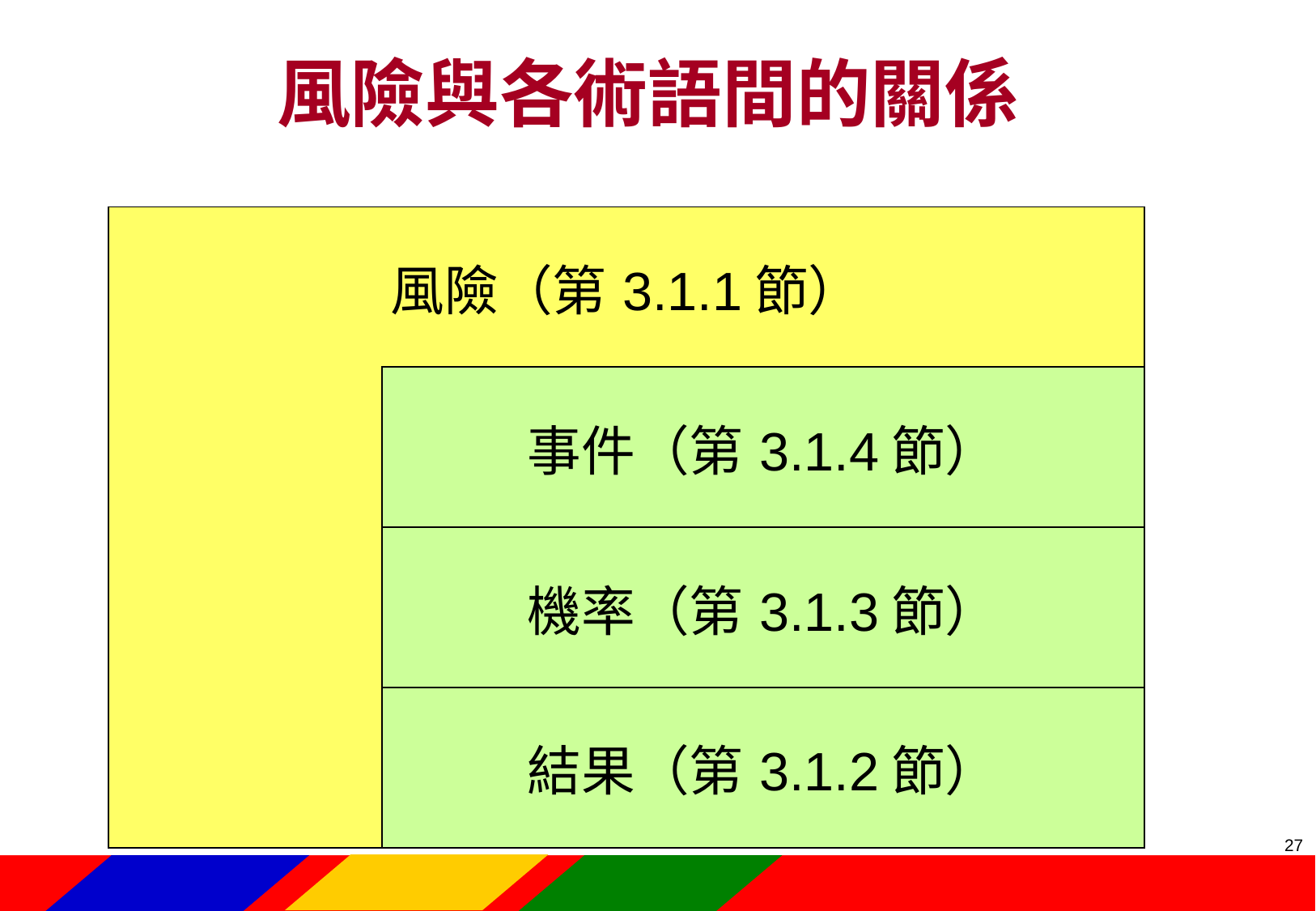

風險與各術語間的關係
| 風險（第3.1.1節） |  |
| --- | --- |
|  | 事件（第3.1.4節） |
|  | 機率（第3.1.3節） |
|  | 結果（第3.1.2節） |
27